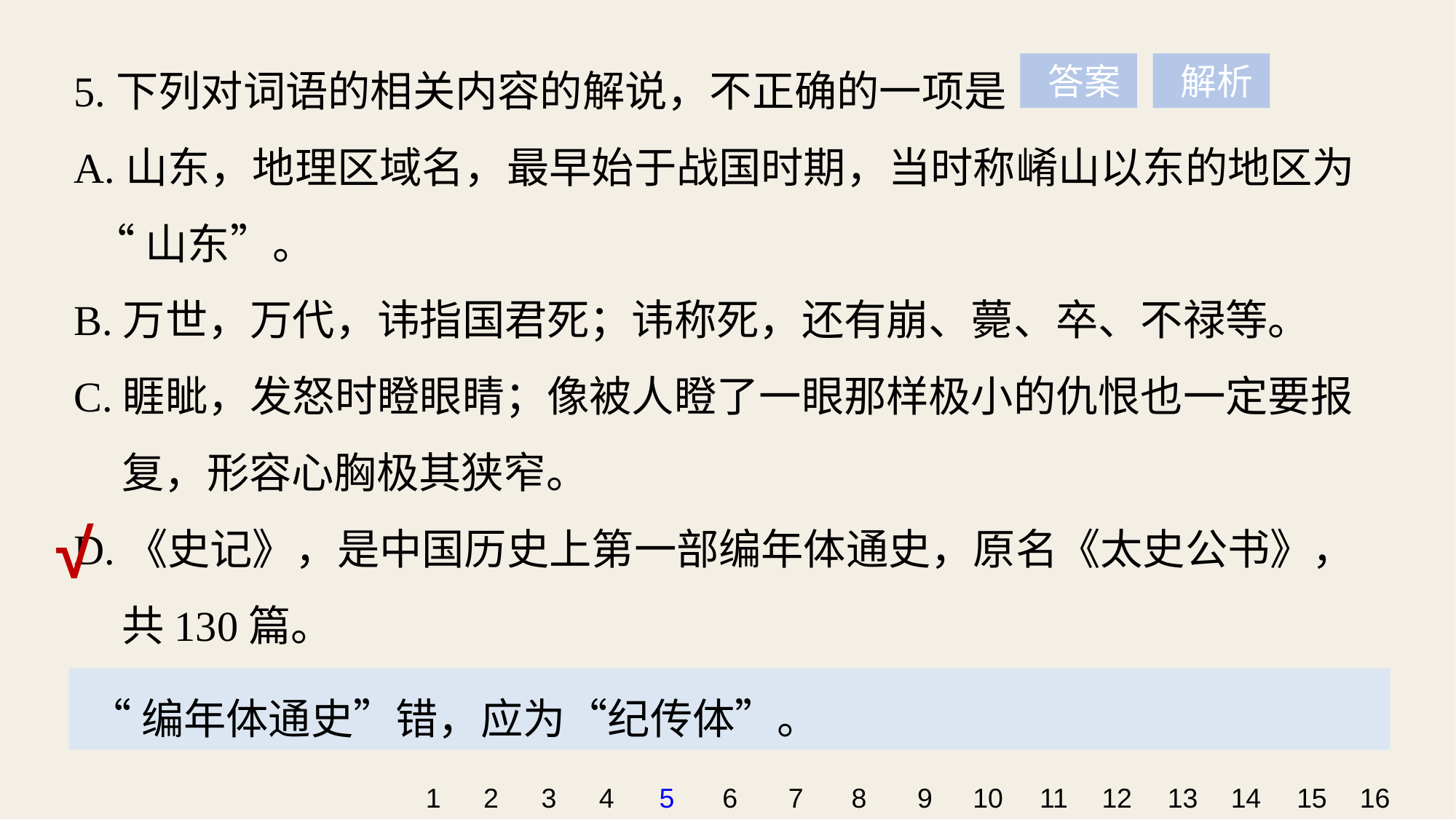

5.下列对词语的相关内容的解说，不正确的一项是
A.山东，地理区域名，最早始于战国时期，当时称崤山以东的地区为
  “山东”。
B.万世，万代，讳指国君死；讳称死，还有崩、薨、卒、不禄等。
C.睚眦，发怒时瞪眼睛；像被人瞪了一眼那样极小的仇恨也一定要报
    复，形容心胸极其狭窄。
D.《史记》，是中国历史上第一部编年体通史，原名《太史公书》，
    共130篇。
 答案
 解析
√
“编年体通史”错，应为“纪传体”。

1
2
3
4
5
6
7
8
9
10
11
12
13
14
15
16